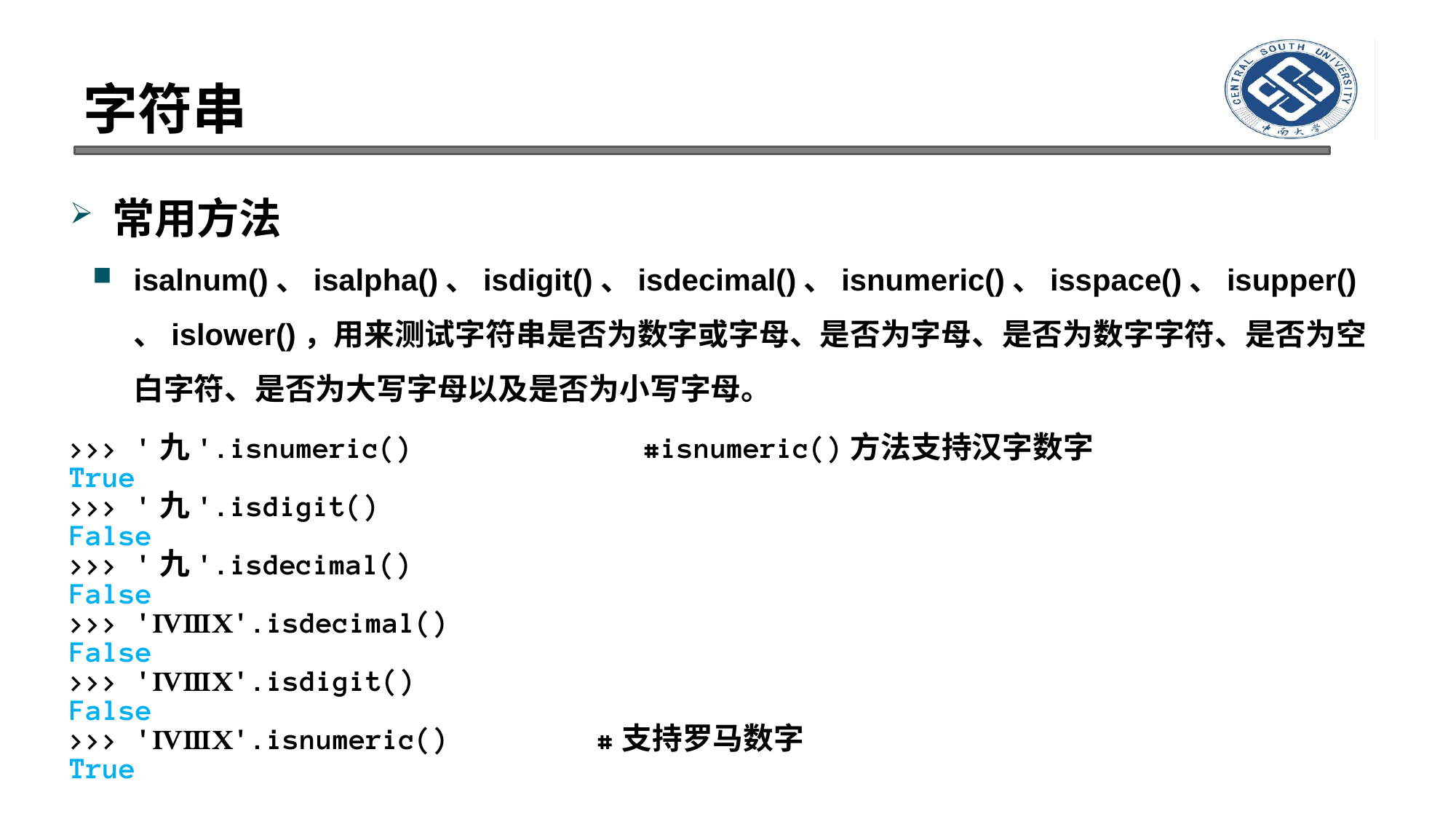

# 字符串
常用方法
isalnum()、isalpha()、isdigit()、isdecimal()、isnumeric()、isspace()、isupper()、islower()，用来测试字符串是否为数字或字母、是否为字母、是否为数字字符、是否为空白字符、是否为大写字母以及是否为小写字母。

>>> '九'.isnumeric()              #isnumeric()方法支持汉字数字
True
>>> '九'.isdigit()
False
>>> '九'.isdecimal()
False
>>> 'ⅣⅢⅩ'.isdecimal()
False
>>> 'ⅣⅢⅩ'.isdigit()
False
>>> 'ⅣⅢⅩ'.isnumeric()         #支持罗马数字
True